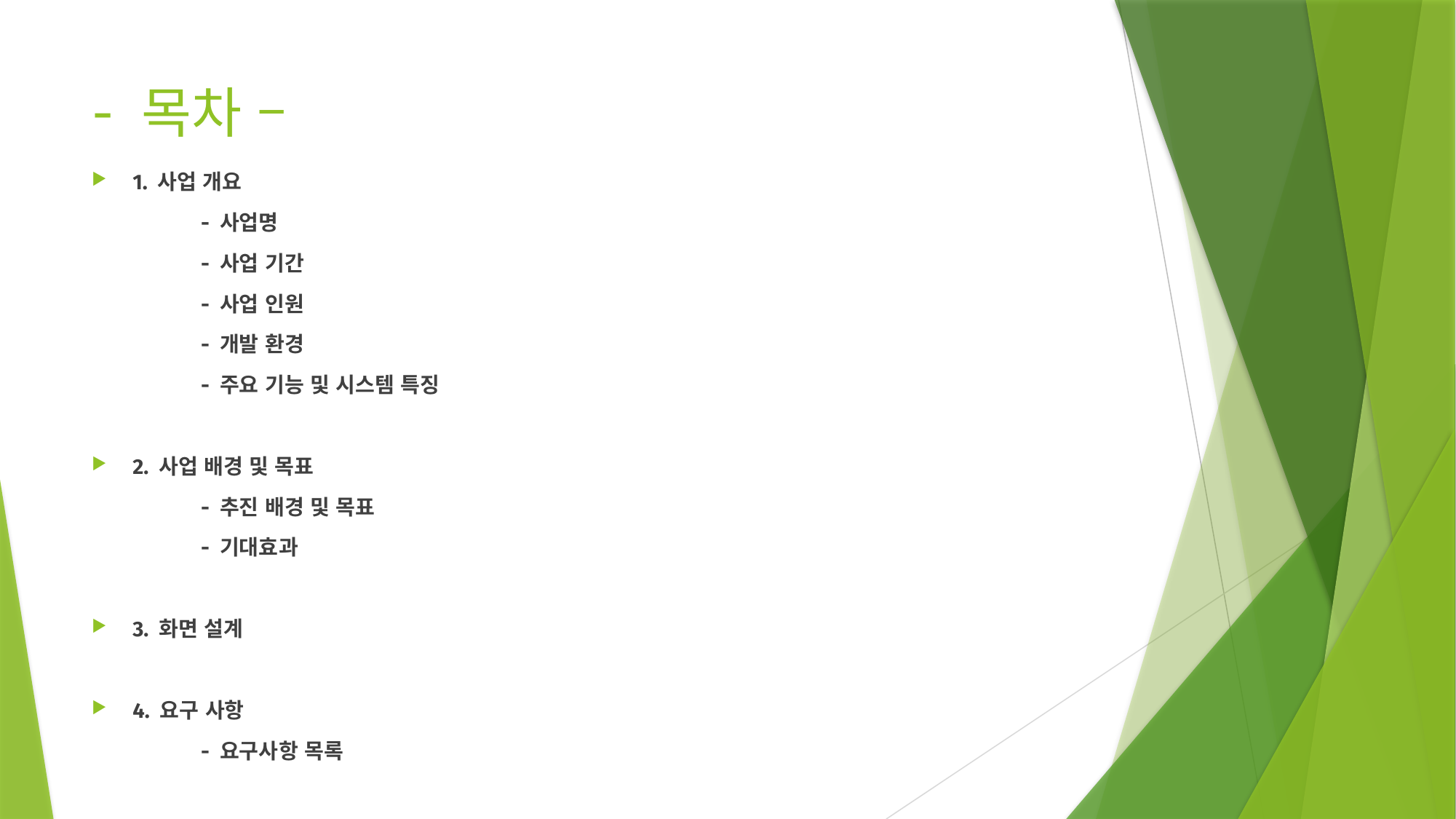

# - 목차 –
1. 사업 개요
	- 사업명
	- 사업 기간
	- 사업 인원
	- 개발 환경
	- 주요 기능 및 시스템 특징

2. 사업 배경 및 목표
	- 추진 배경 및 목표
	- 기대효과

3. 화면 설계

4. 요구 사항
	- 요구사항 목록